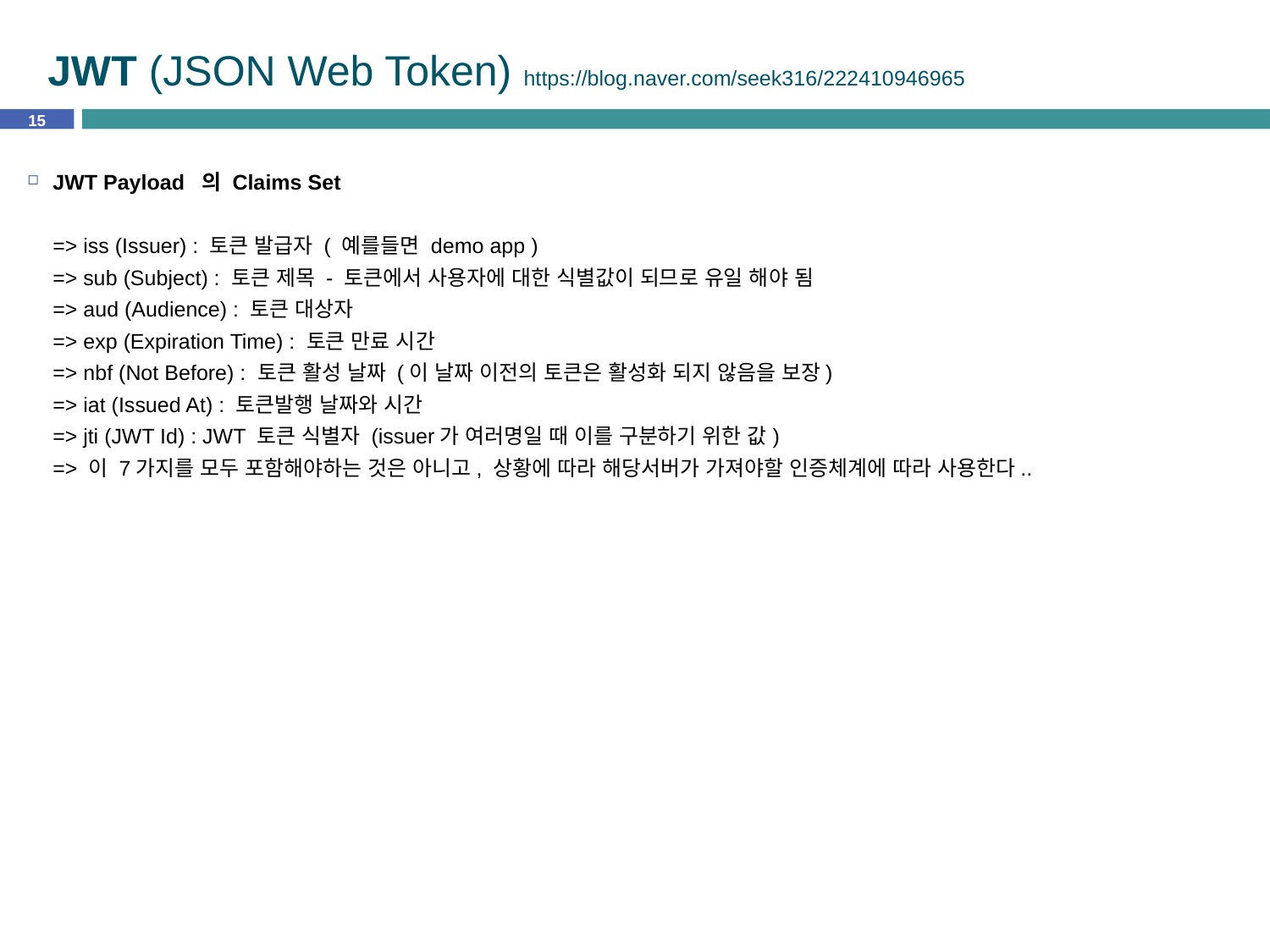

# JWT (JSON Web Token) https://blog.naver.com/seek316/222410946965
15
JWT Payload  의 Claims Set
=> iss (Issuer) : 토큰 발급자 ( 예를들면 demo app )
=> sub (Subject) : 토큰 제목 - 토큰에서 사용자에 대한 식별값이 되므로 유일 해야 됨
=> aud (Audience) : 토큰 대상자
=> exp (Expiration Time) : 토큰 만료 시간
=> nbf (Not Before) : 토큰 활성 날짜 (이 날짜 이전의 토큰은 활성화 되지 않음을 보장)
=> iat (Issued At) : 토큰발행 날짜와 시간
=> jti (JWT Id) : JWT 토큰 식별자 (issuer가 여러명일 때 이를 구분하기 위한 값)
=> 이 7가지를 모두 포함해야하는 것은 아니고, 상황에 따라 해당서버가 가져야할 인증체계에 따라 사용한다..